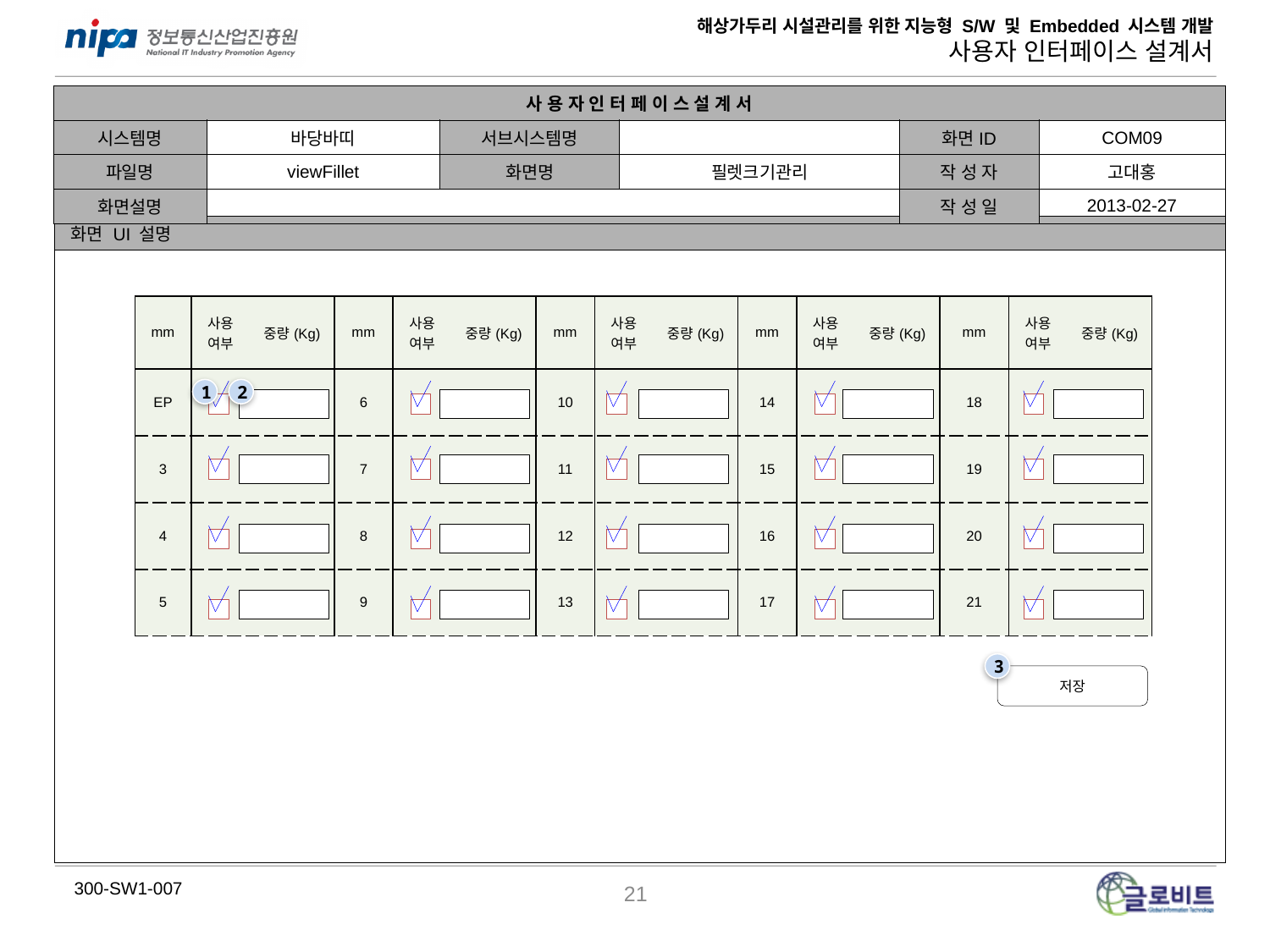

| 사 용 자 인 터 페 이 스 설 계 서 |  |  |  |  |  |
| --- | --- | --- | --- | --- | --- |
| 시스템명 | 바당바띠 | 서브시스템명 |  | 화면ID | COM09 |
| 파일명 | viewFillet | 화면명 | 필렛크기관리 | 작 성 자 | 고대홍 |
| 화면설명 |  |  |  | 작 성 일 | 2013-02-27 |
| 화면 UI 설명 |
| --- |
|  |

| mm | 사용 여부 | 중량(Kg) | mm | 사용 여부 | 중량(Kg) | mm | 사용 여부 | 중량(Kg) | mm | 사용 여부 | 중량(Kg) | mm | 사용 여부 | 중량(Kg) |
| --- | --- | --- | --- | --- | --- | --- | --- | --- | --- | --- | --- | --- | --- | --- |
| EP |  |  | 6 |  |  | 10 |  |  | 14 |  |  | 18 |  |  |
| 3 |  |  | 7 |  |  | 11 |  |  | 15 |  |  | 19 |  |  |
| 4 |  |  | 8 |  |  | 12 |  |  | 16 |  |  | 20 |  |  |
| 5 |  |  | 9 |  |  | 13 |  |  | 17 |  |  | 21 |  |  |
1
2

3
저장